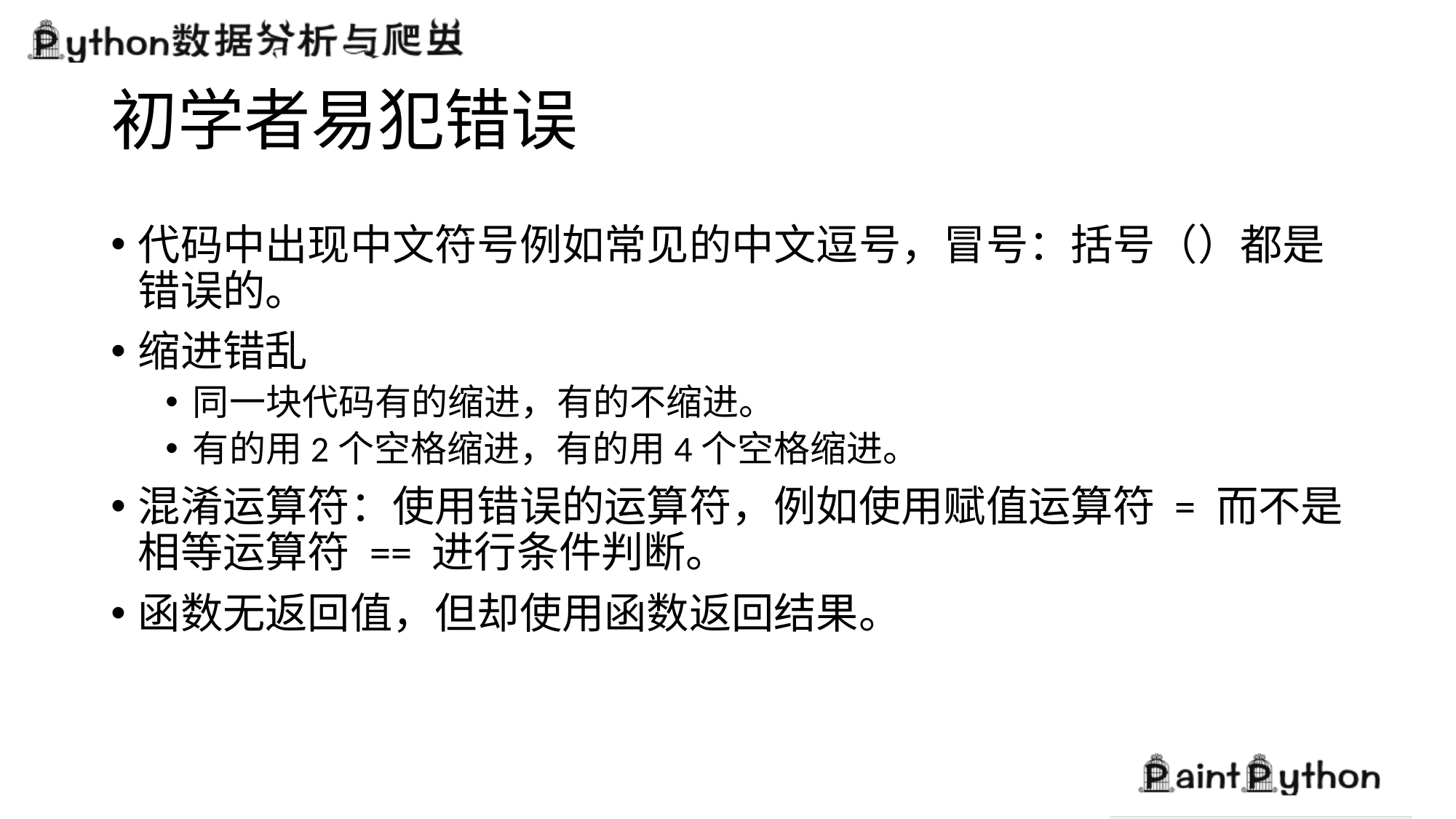

# 初学者易犯错误
代码中出现中文符号例如常见的中文逗号，冒号：括号（）都是错误的。
缩进错乱
同一块代码有的缩进，有的不缩进。
有的用2个空格缩进，有的用4个空格缩进。
混淆运算符：使用错误的运算符，例如使用赋值运算符 = 而不是相等运算符 == 进行条件判断。
函数无返回值，但却使用函数返回结果。